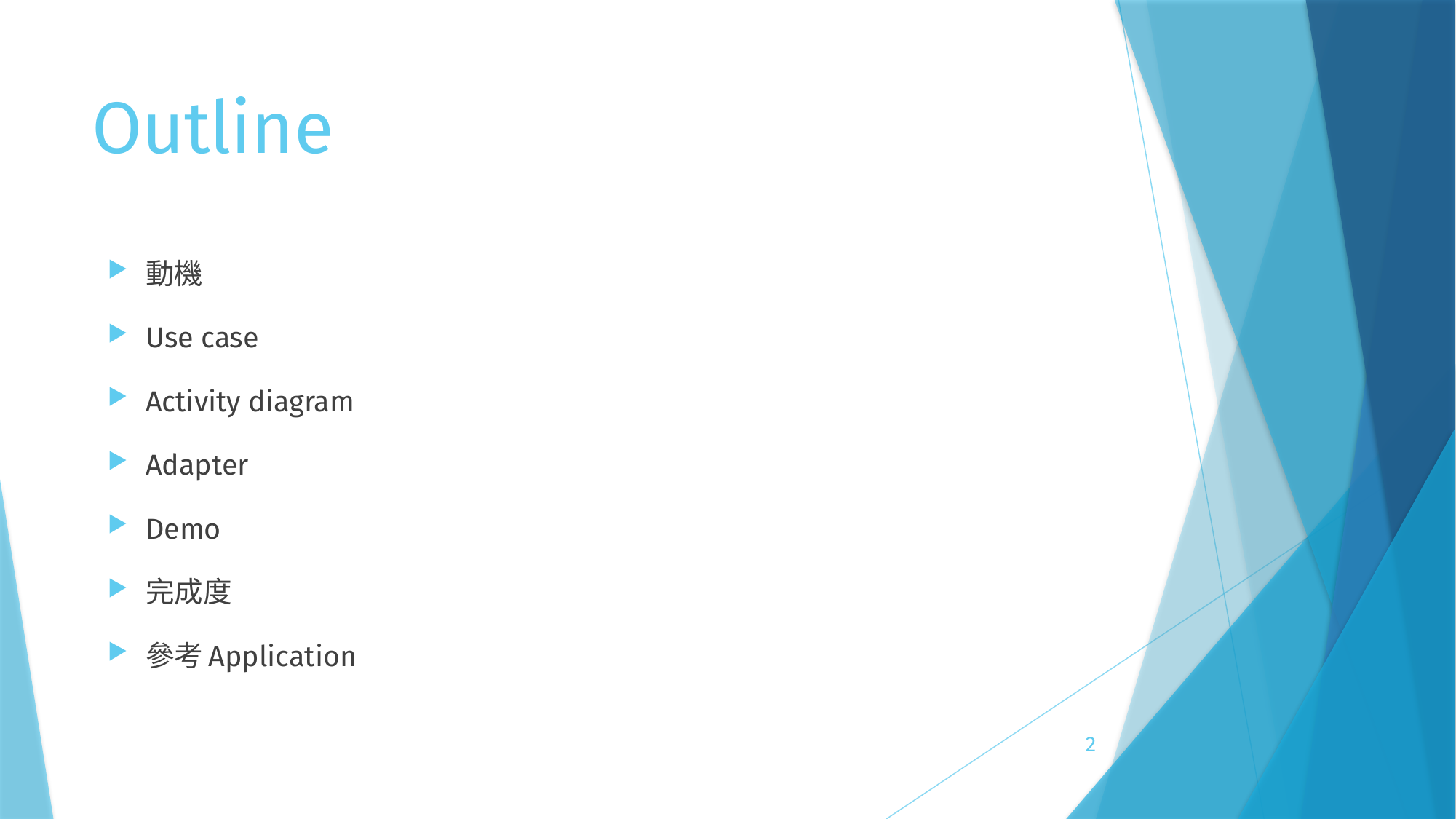

# Outline
動機
Use case
Activity diagram
Adapter
Demo
完成度
參考Application

2